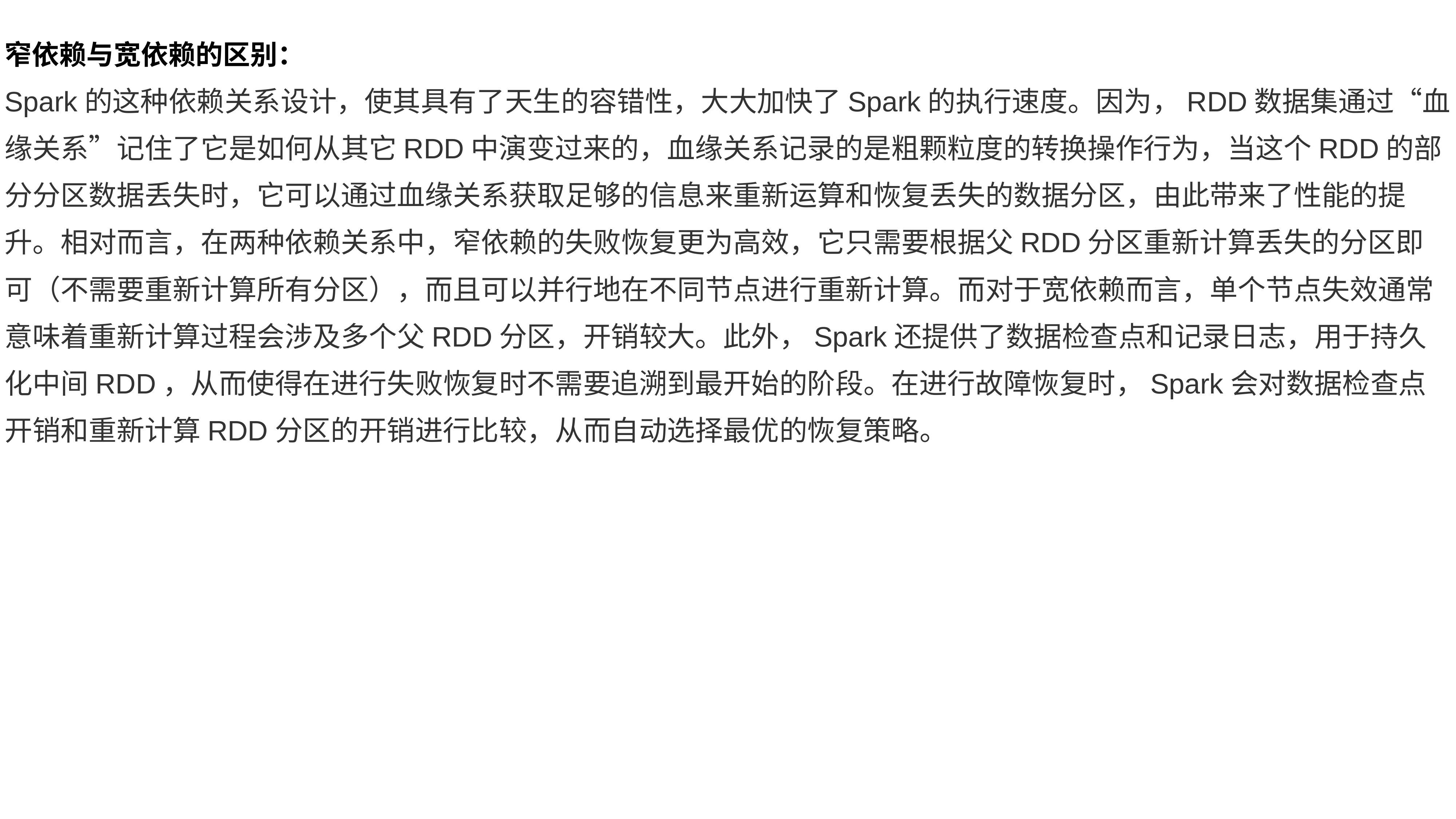

窄依赖与宽依赖的区别：
Spark的这种依赖关系设计，使其具有了天生的容错性，大大加快了Spark的执行速度。因为，RDD数据集通过“血缘关系”记住了它是如何从其它RDD中演变过来的，血缘关系记录的是粗颗粒度的转换操作行为，当这个RDD的部分分区数据丢失时，它可以通过血缘关系获取足够的信息来重新运算和恢复丢失的数据分区，由此带来了性能的提升。相对而言，在两种依赖关系中，窄依赖的失败恢复更为高效，它只需要根据父RDD分区重新计算丢失的分区即可（不需要重新计算所有分区），而且可以并行地在不同节点进行重新计算。而对于宽依赖而言，单个节点失效通常意味着重新计算过程会涉及多个父RDD分区，开销较大。此外，Spark还提供了数据检查点和记录日志，用于持久化中间RDD，从而使得在进行失败恢复时不需要追溯到最开始的阶段。在进行故障恢复时，Spark会对数据检查点开销和重新计算RDD分区的开销进行比较，从而自动选择最优的恢复策略。